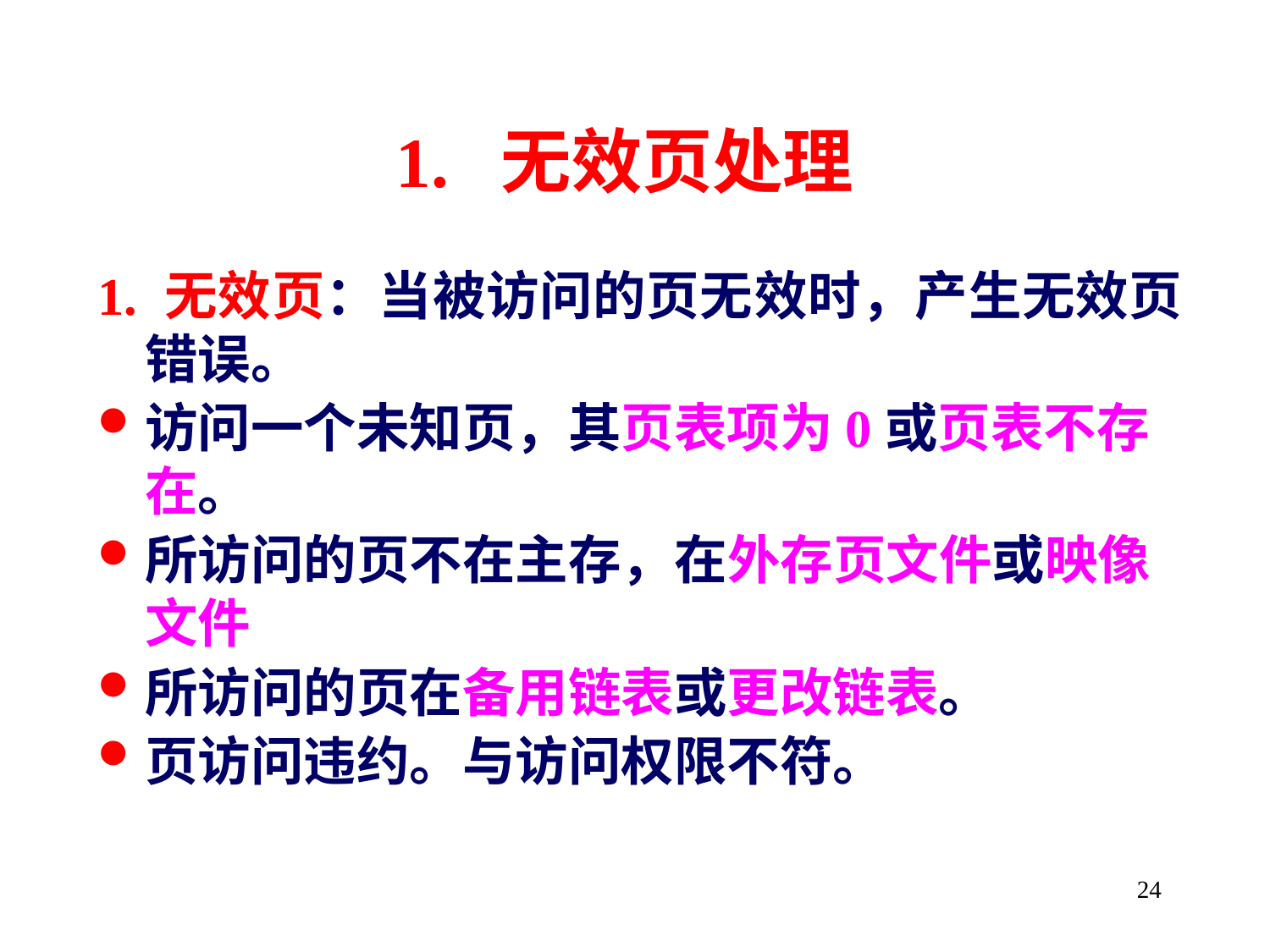

# 1.  无效页处理
1. 无效页：当被访问的页无效时，产生无效页错误。
访问一个未知页，其页表项为0或页表不存在。
所访问的页不在主存，在外存页文件或映像文件
所访问的页在备用链表或更改链表。
页访问违约。与访问权限不符。
24